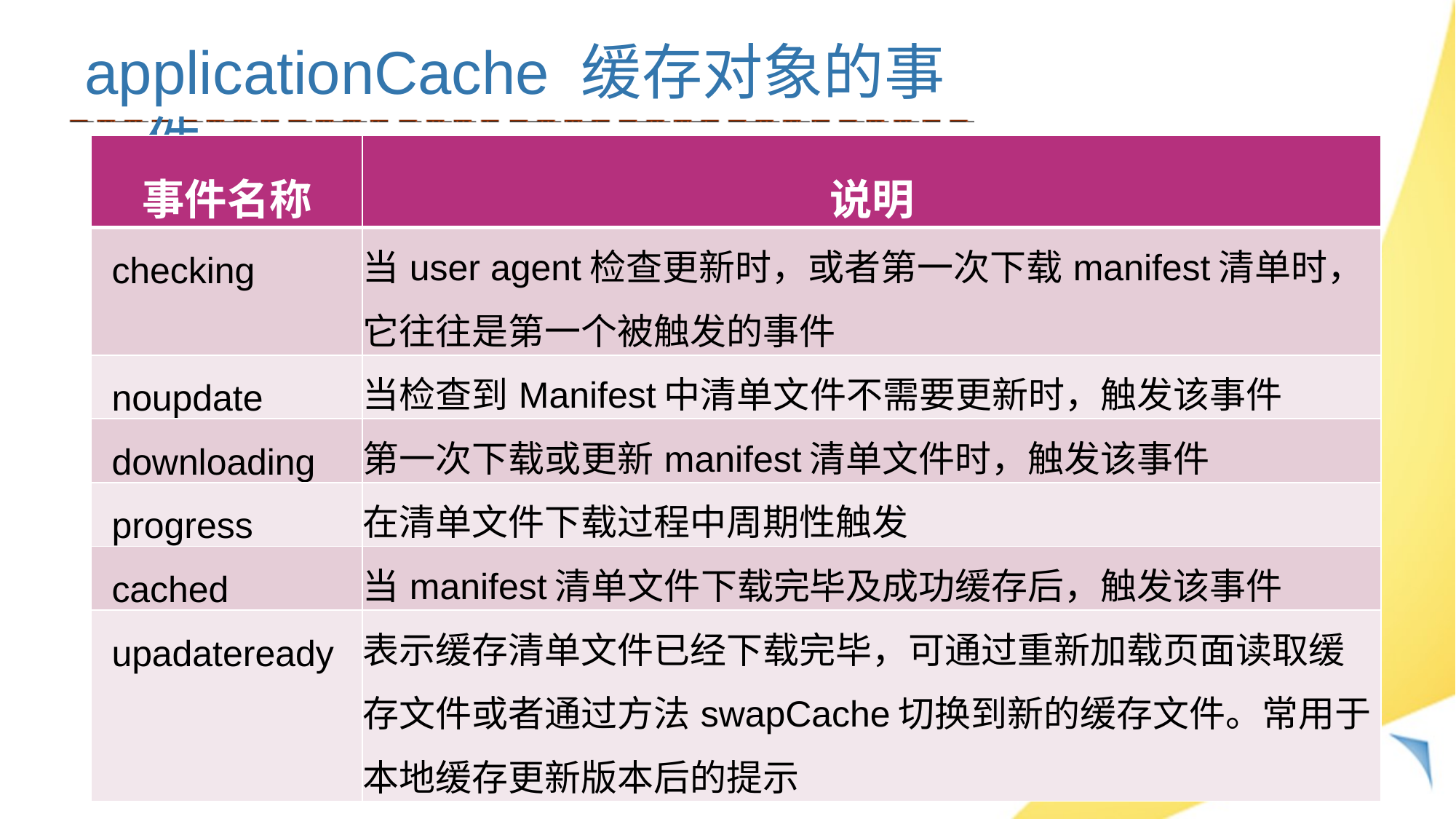

applicationCache 缓存对象的事件

| 事件名称 | 说明 |
| --- | --- |
| checking | 当user agent检查更新时，或者第一次下载manifest清单时，它往往是第一个被触发的事件 |
| noupdate | 当检查到Manifest中清单文件不需要更新时，触发该事件 |
| downloading | 第一次下载或更新manifest清单文件时，触发该事件 |
| progress | 在清单文件下载过程中周期性触发 |
| cached | 当manifest清单文件下载完毕及成功缓存后，触发该事件 |
| upadateready | 表示缓存清单文件已经下载完毕，可通过重新加载页面读取缓存文件或者通过方法swapCache切换到新的缓存文件。常用于本地缓存更新版本后的提示 |